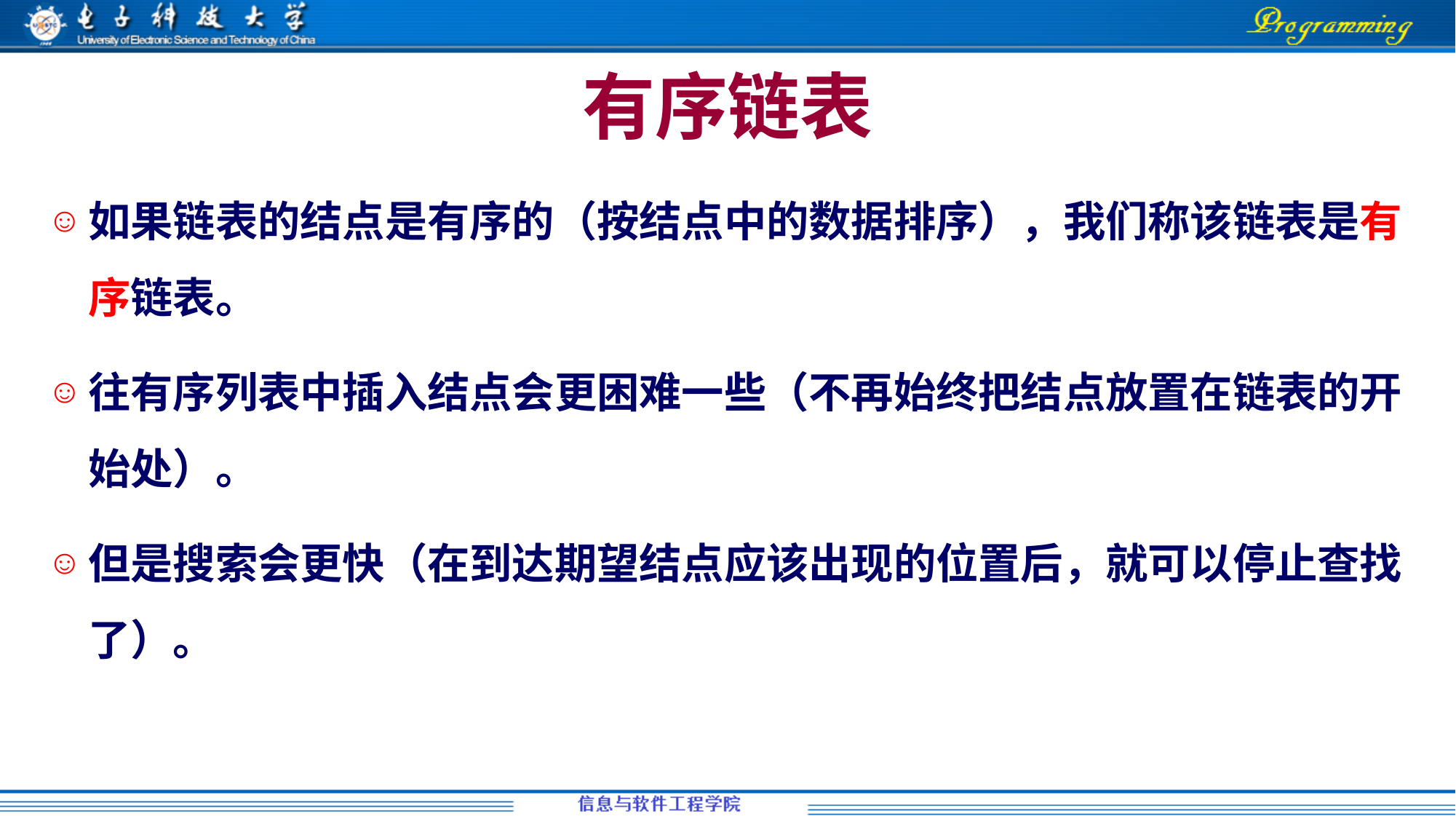

# 有序链表
如果链表的结点是有序的（按结点中的数据排序），我们称该链表是有序链表。
往有序列表中插入结点会更困难一些（不再始终把结点放置在链表的开始处）。
但是搜索会更快（在到达期望结点应该出现的位置后，就可以停止查找了）。